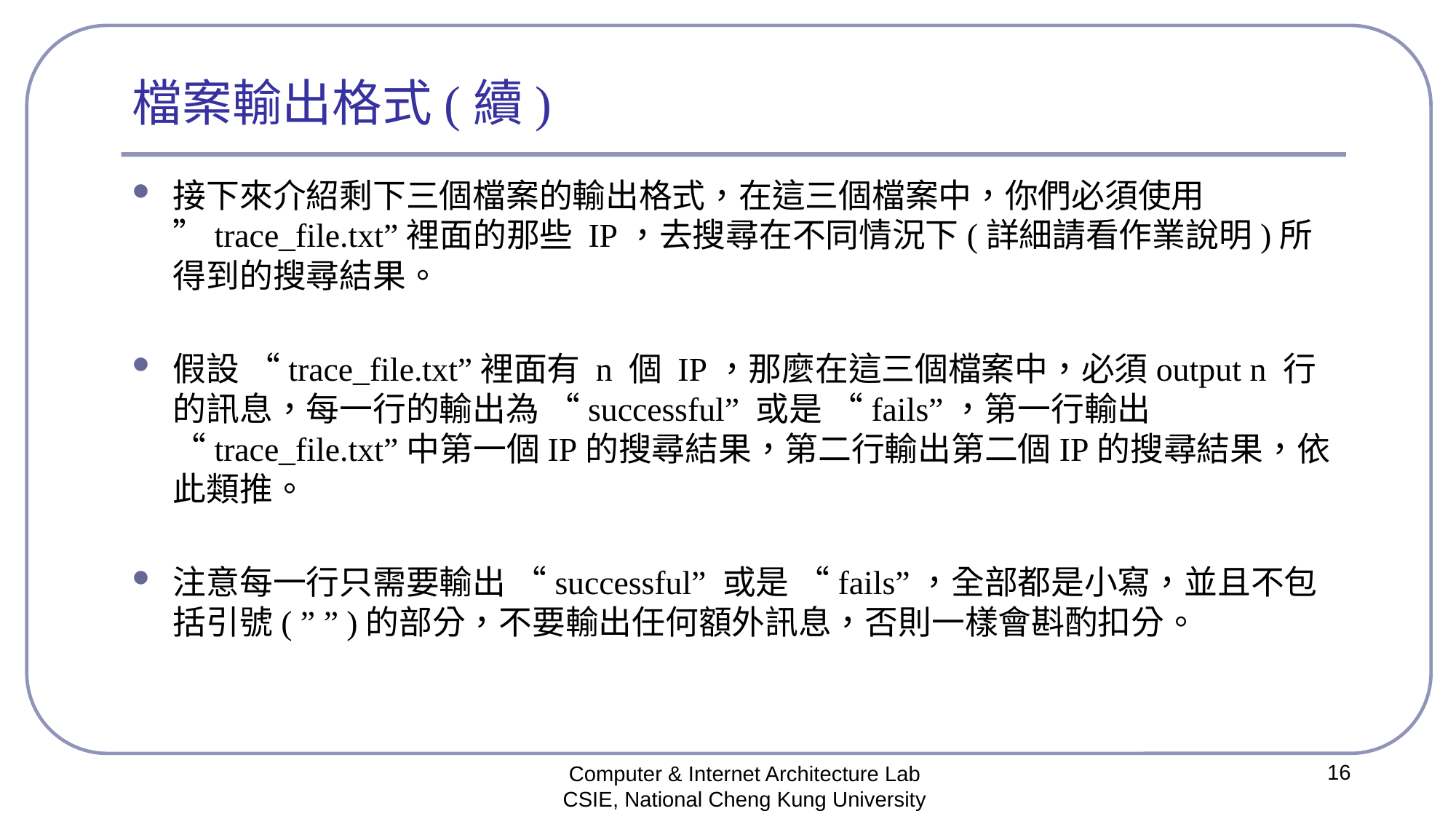

# 檔案輸出格式(續)
接下來介紹剩下三個檔案的輸出格式，在這三個檔案中，你們必須使用 ”trace_file.txt”裡面的那些 IP，去搜尋在不同情況下(詳細請看作業說明)所得到的搜尋結果。

假設 “trace_file.txt”裡面有 n 個 IP，那麼在這三個檔案中，必須output n 行的訊息，每一行的輸出為 “successful” 或是 “fails”，第一行輸出 “trace_file.txt”中第一個IP的搜尋結果，第二行輸出第二個IP的搜尋結果，依此類推。

注意每一行只需要輸出 “successful” 或是 “fails”，全部都是小寫，並且不包括引號( ” ” )的部分，不要輸出任何額外訊息，否則一樣會斟酌扣分。
16
Computer & Internet Architecture Lab
CSIE, National Cheng Kung University